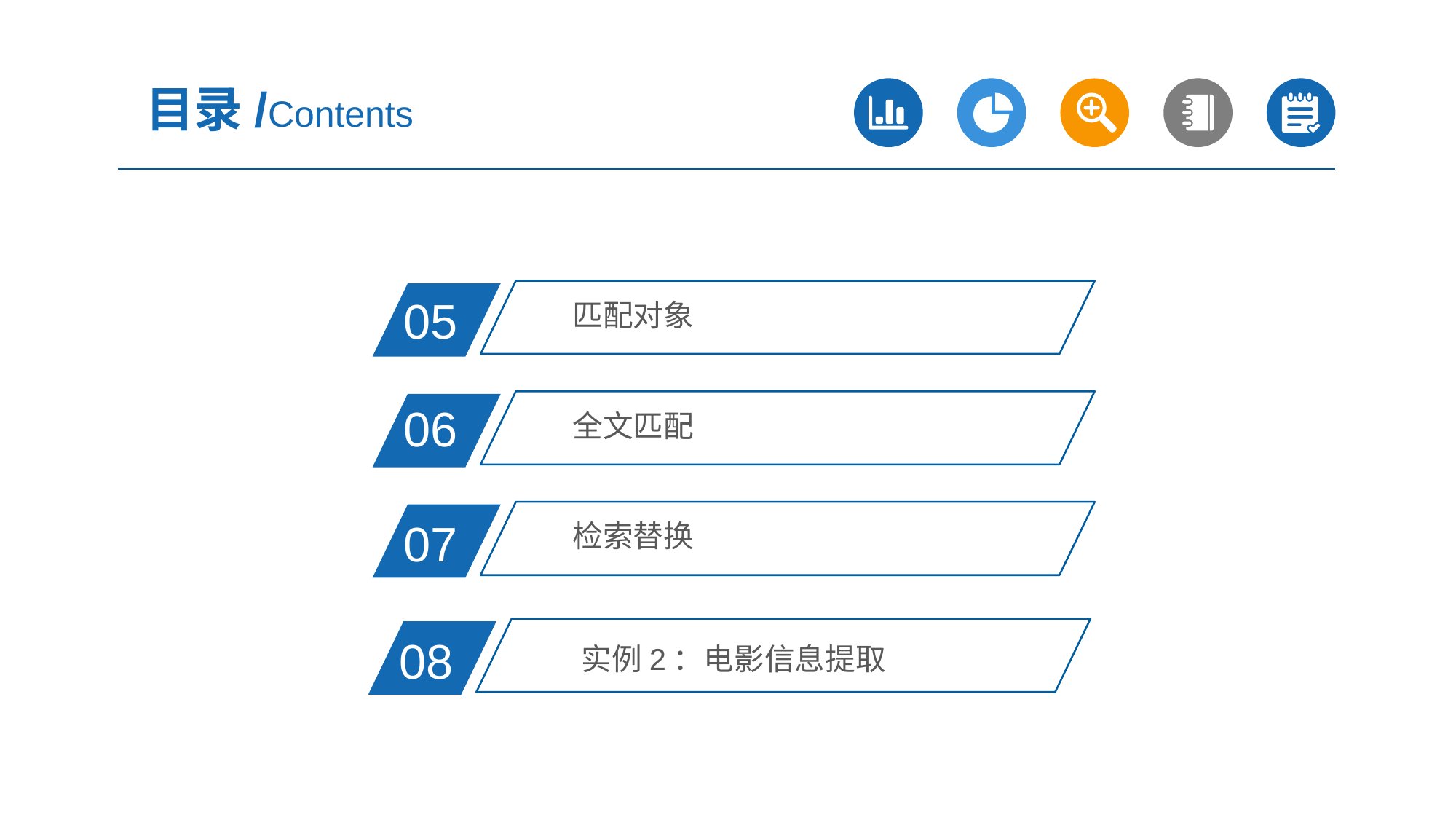

目录/Contents

匹配对象

05

全文匹配
06

检索替换

07

实例2：电影信息提取

08